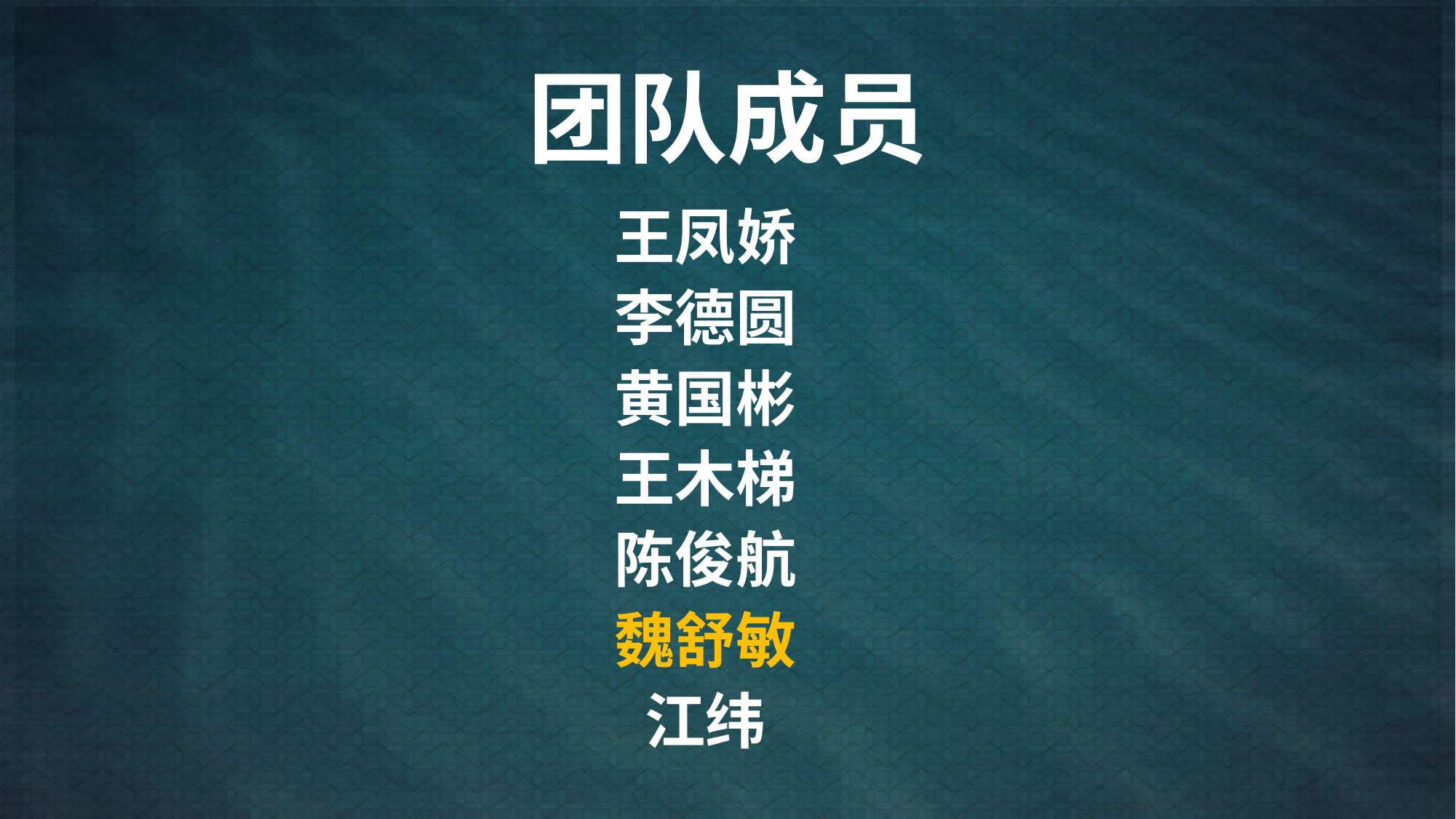

# 团队成员
王凤娇
李德圆
黄国彬
王木梯
陈俊航
魏舒敏
江纬